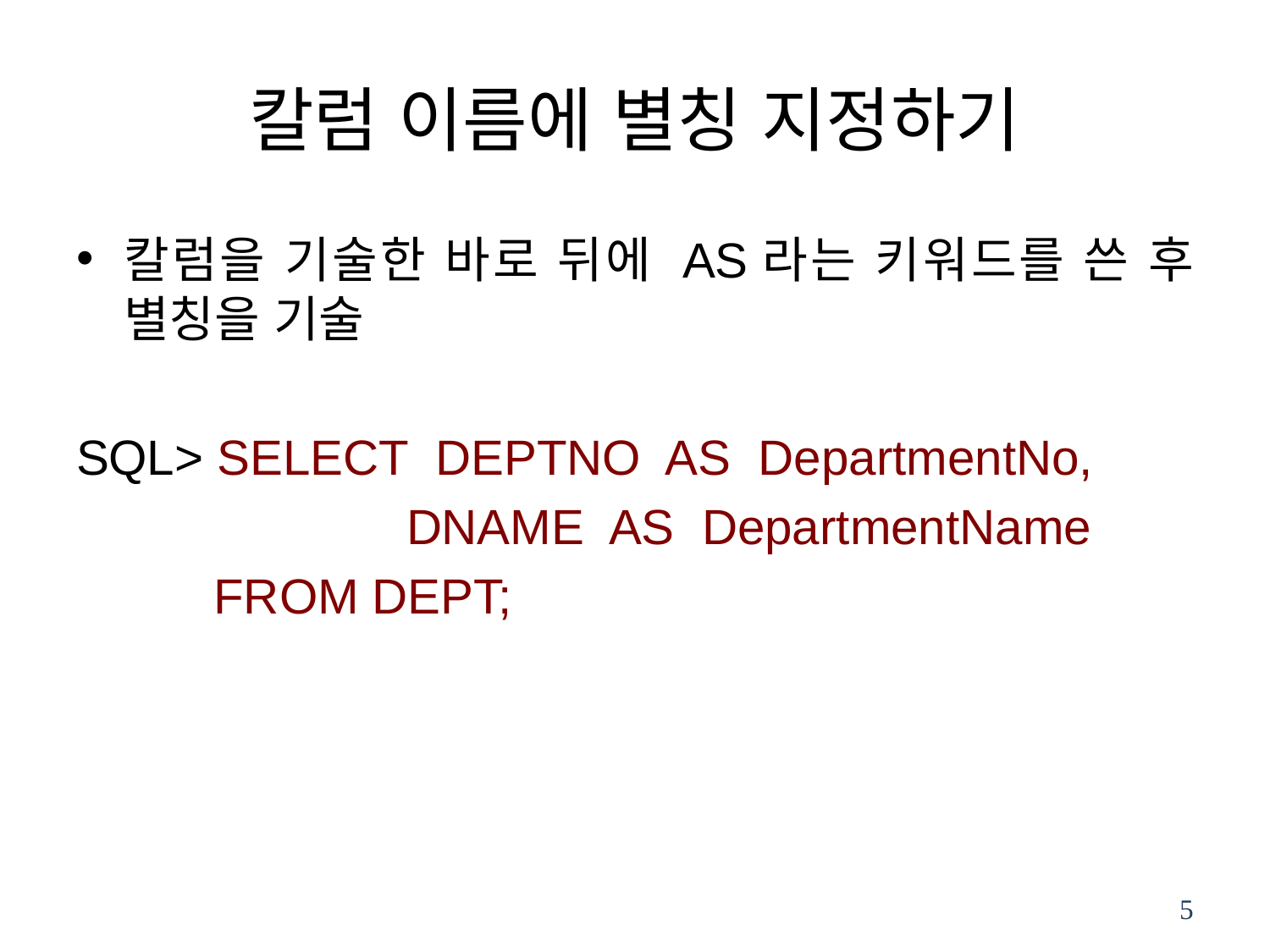

# 칼럼 이름에 별칭 지정하기
칼럼을 기술한 바로 뒤에 AS라는 키워드를 쓴 후 별칭을 기술

SQL> SELECT  DEPTNO  AS  DepartmentNo,
                        DNAME  AS  DepartmentName
          FROM DEPT;

5